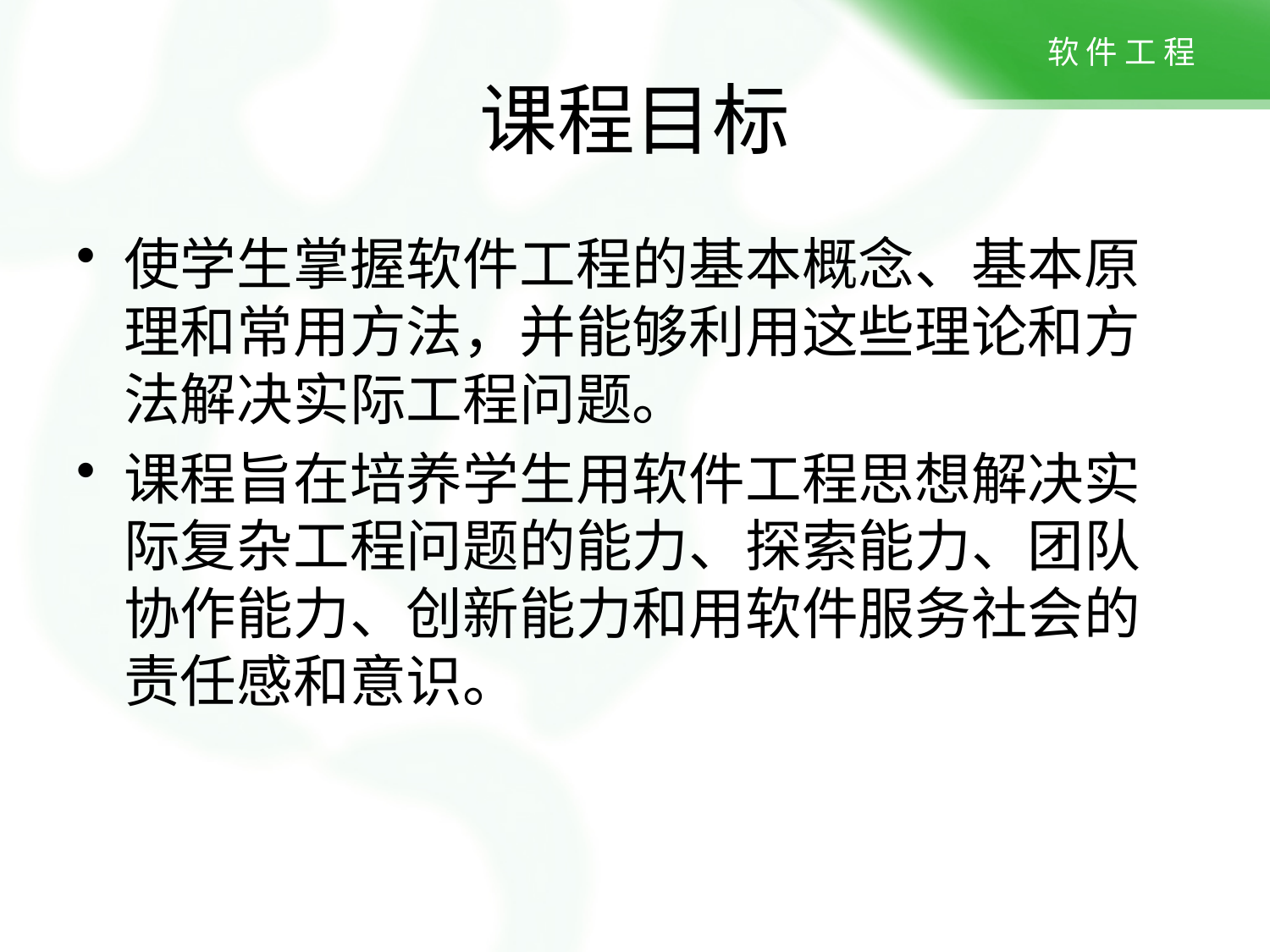

# 课程目标
使学生掌握软件工程的基本概念、基本原理和常用方法，并能够利用这些理论和方法解决实际工程问题。
课程旨在培养学生用软件工程思想解决实际复杂工程问题的能力、探索能力、团队协作能力、创新能力和用软件服务社会的责任感和意识。